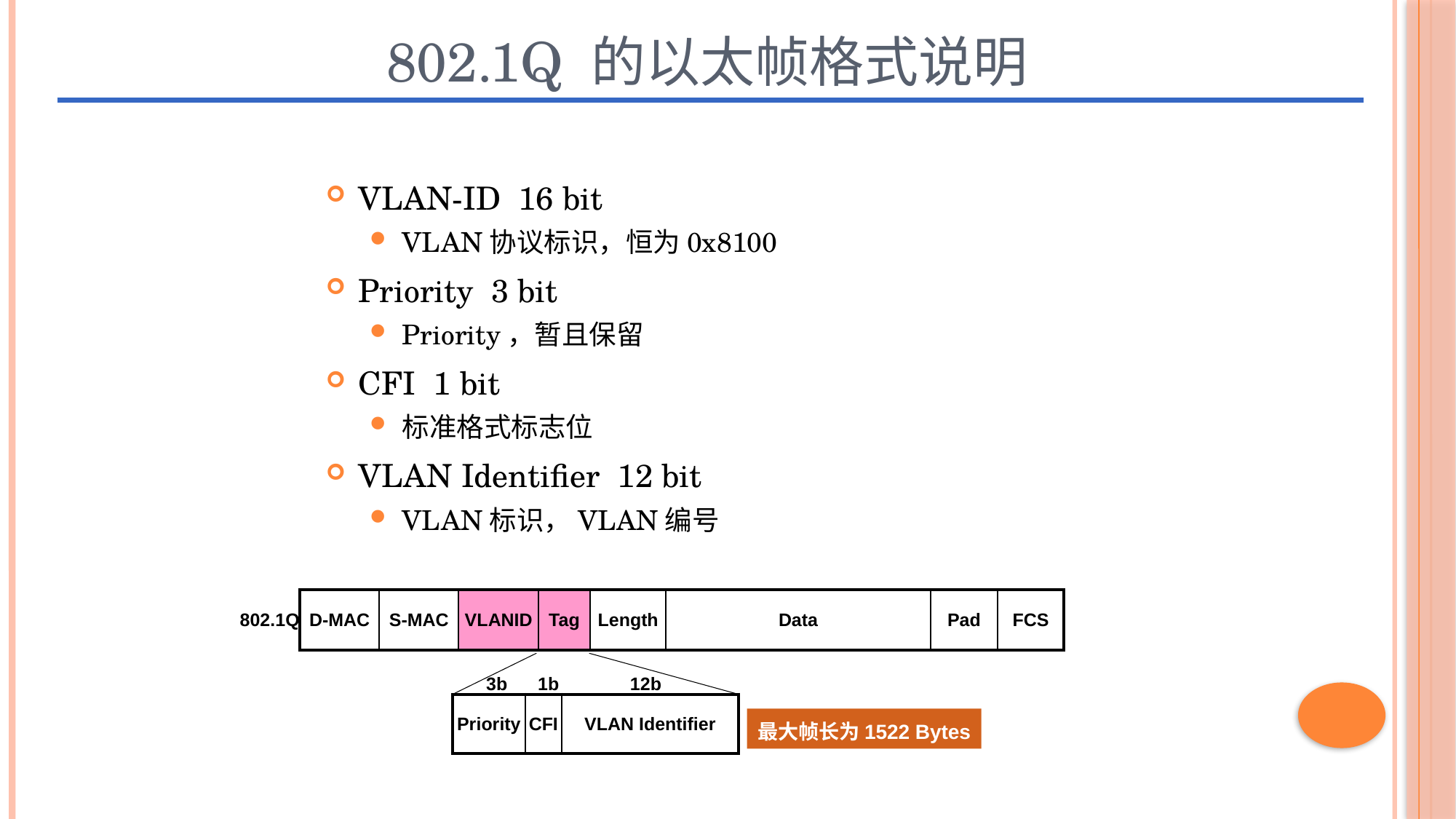

# 802.1Q 的以太帧格式说明
VLAN-ID  16 bit
VLAN协议标识，恒为0x8100
Priority  3 bit
Priority，暂且保留
CFI  1 bit
标准格式标志位
VLAN Identifier  12 bit
VLAN标识，VLAN编号
| 802.1Q | D-MAC | S-MAC | VLANID | Tag | Length | Data | Pad | FCS |
| --- | --- | --- | --- | --- | --- | --- | --- | --- |

    3b      1b              12b
| Priority | CFI | VLAN Identifier |
| --- | --- | --- |
最大帧长为1522 Bytes